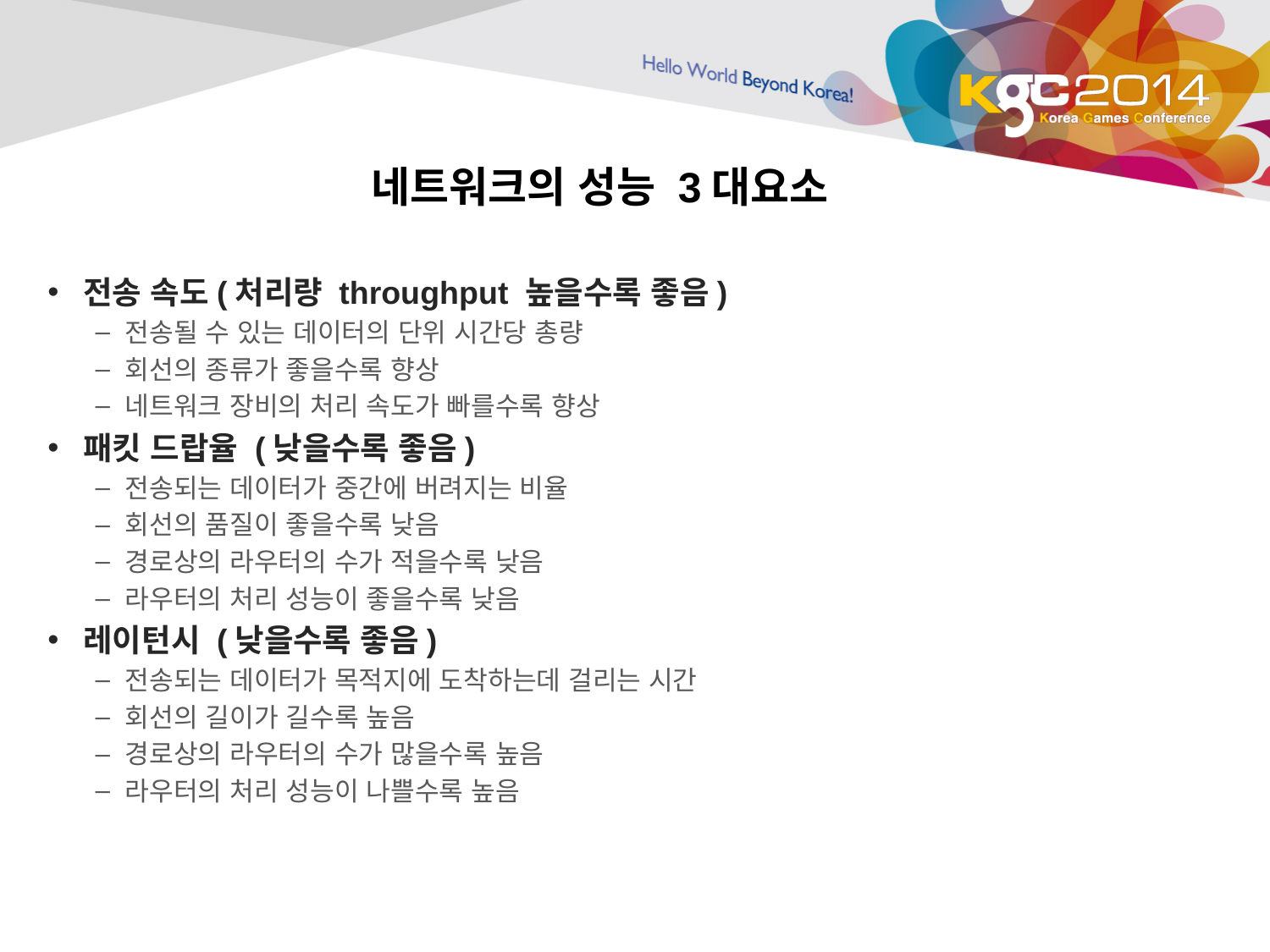

# 네트워크의 성능 3대요소
전송 속도(처리량 throughput 높을수록 좋음)
전송될 수 있는 데이터의 단위 시간당 총량
회선의 종류가 좋을수록 향상
네트워크 장비의 처리 속도가 빠를수록 향상
패킷 드랍율 (낮을수록 좋음)
전송되는 데이터가 중간에 버려지는 비율
회선의 품질이 좋을수록 낮음
경로상의 라우터의 수가 적을수록 낮음
라우터의 처리 성능이 좋을수록 낮음
레이턴시 (낮을수록 좋음)
전송되는 데이터가 목적지에 도착하는데 걸리는 시간
회선의 길이가 길수록 높음
경로상의 라우터의 수가 많을수록 높음
라우터의 처리 성능이 나쁠수록 높음